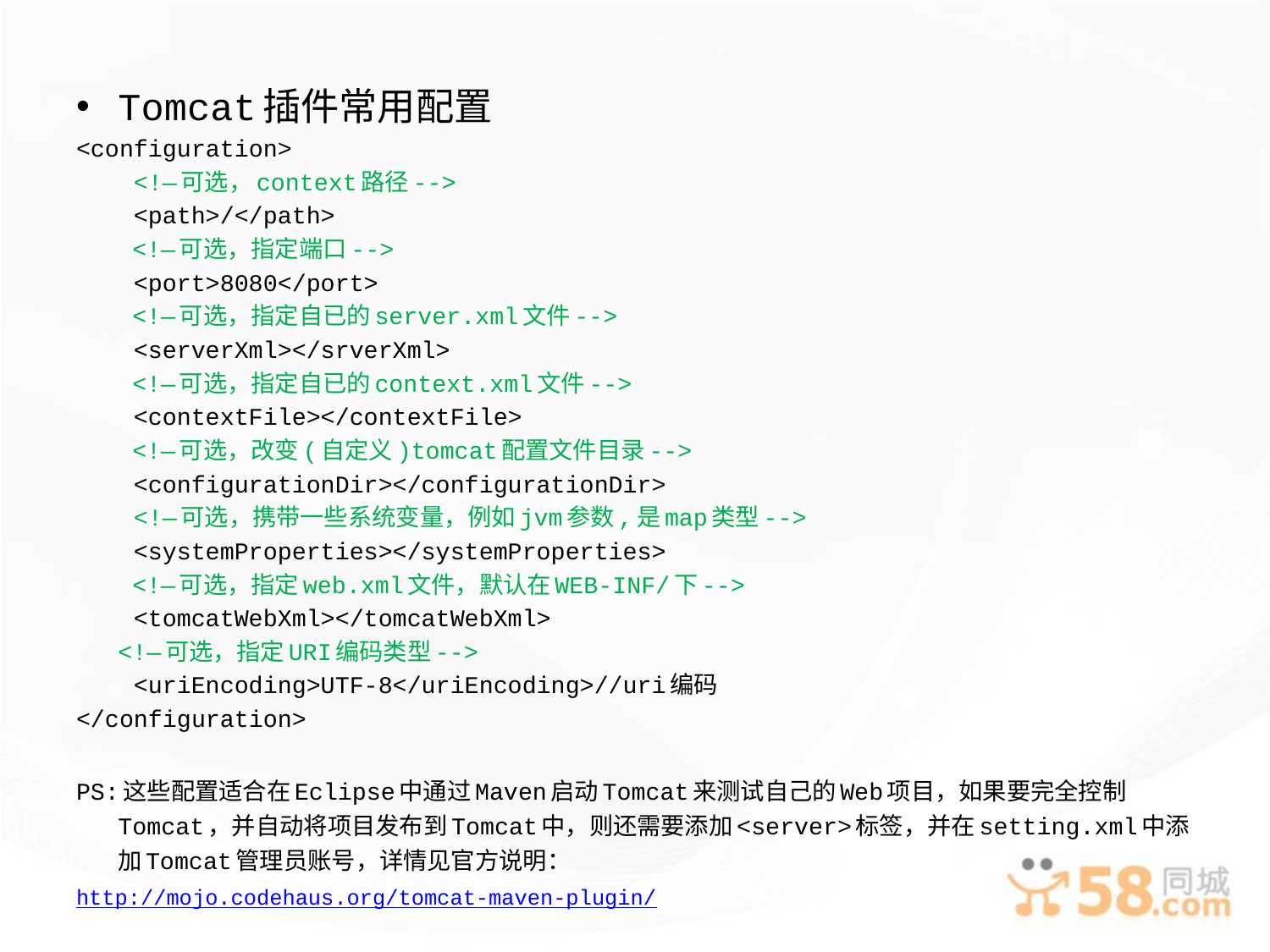

Tomcat插件常用配置
<configuration>
    <!—可选，context路径-->
    <path>/</path>
	 <!—可选，指定端口-->
    <port>8080</port>
	 <!—可选，指定自已的server.xml文件-->
    <serverXml></srverXml>
	 <!—可选，指定自已的context.xml文件-->
    <contextFile></contextFile>
	 <!—可选，改变(自定义)tomcat配置文件目录-->
    <configurationDir></configurationDir>
    <!—可选，携带一些系统变量，例如jvm参数,是map类型-->
    <systemProperties></systemProperties>
	 <!—可选，指定web.xml文件，默认在WEB-INF/下-->
    <tomcatWebXml></tomcatWebXml>
	<!—可选，指定URI编码类型-->
    <uriEncoding>UTF-8</uriEncoding>//uri编码
</configuration>

PS:这些配置适合在Eclipse中通过Maven启动Tomcat来测试自己的Web项目，如果要完全控制Tomcat，并自动将项目发布到Tomcat中，则还需要添加<server>标签，并在setting.xml中添加Tomcat管理员账号，详情见官方说明：
http://mojo.codehaus.org/tomcat-maven-plugin/